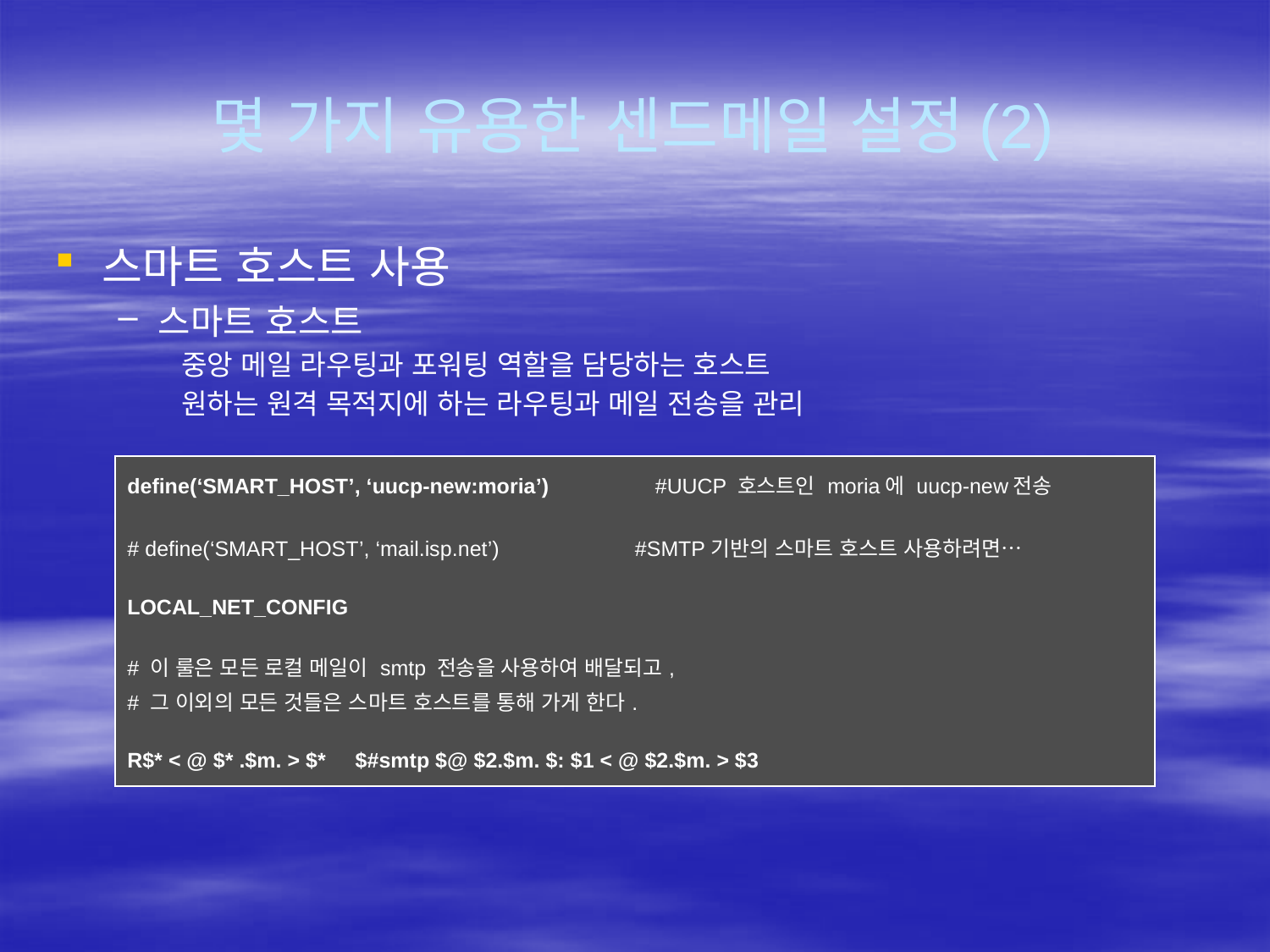

# 몇 가지 유용한 센드메일 설정(2)
스마트 호스트 사용
스마트 호스트
중앙 메일 라우팅과 포워팅 역할을 담당하는 호스트
원하는 원격 목적지에 하는 라우팅과 메일 전송을 관리

| define(‘SMART\_HOST’, ‘uucp-new:moria’) #UUCP 호스트인 moria에 uucp-new전송 # define(‘SMART\_HOST’, ‘mail.isp.net’) #SMTP기반의 스마트 호스트 사용하려면… LOCAL\_NET\_CONFIG # 이 룰은 모든 로컬 메일이 smtp 전송을 사용하여 배달되고, # 그 이외의 모든 것들은 스마트 호스트를 통해 가게 한다. R$\* < @ $\* .$m. > $\* $#smtp $@ $2.$m. $: $1 < @ $2.$m. > $3 |
| --- |